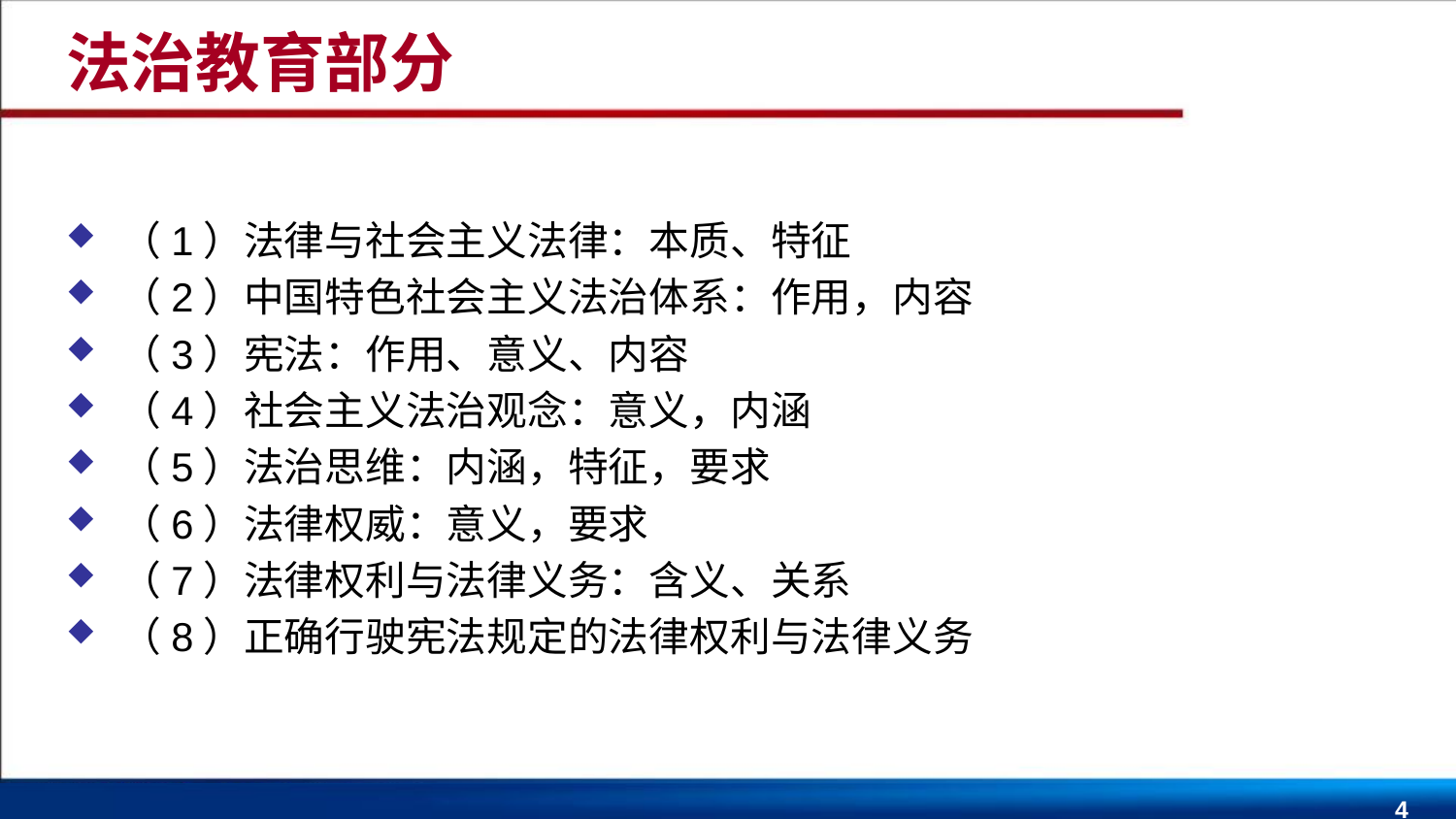

# 法治教育部分

（1）法律与社会主义法律：本质、特征
（2）中国特色社会主义法治体系：作用，内容
（3）宪法：作用、意义、内容
（4）社会主义法治观念：意义，内涵
（5）法治思维：内涵，特征，要求
（6）法律权威：意义，要求
（7）法律权利与法律义务：含义、关系
（8）正确行驶宪法规定的法律权利与法律义务

4